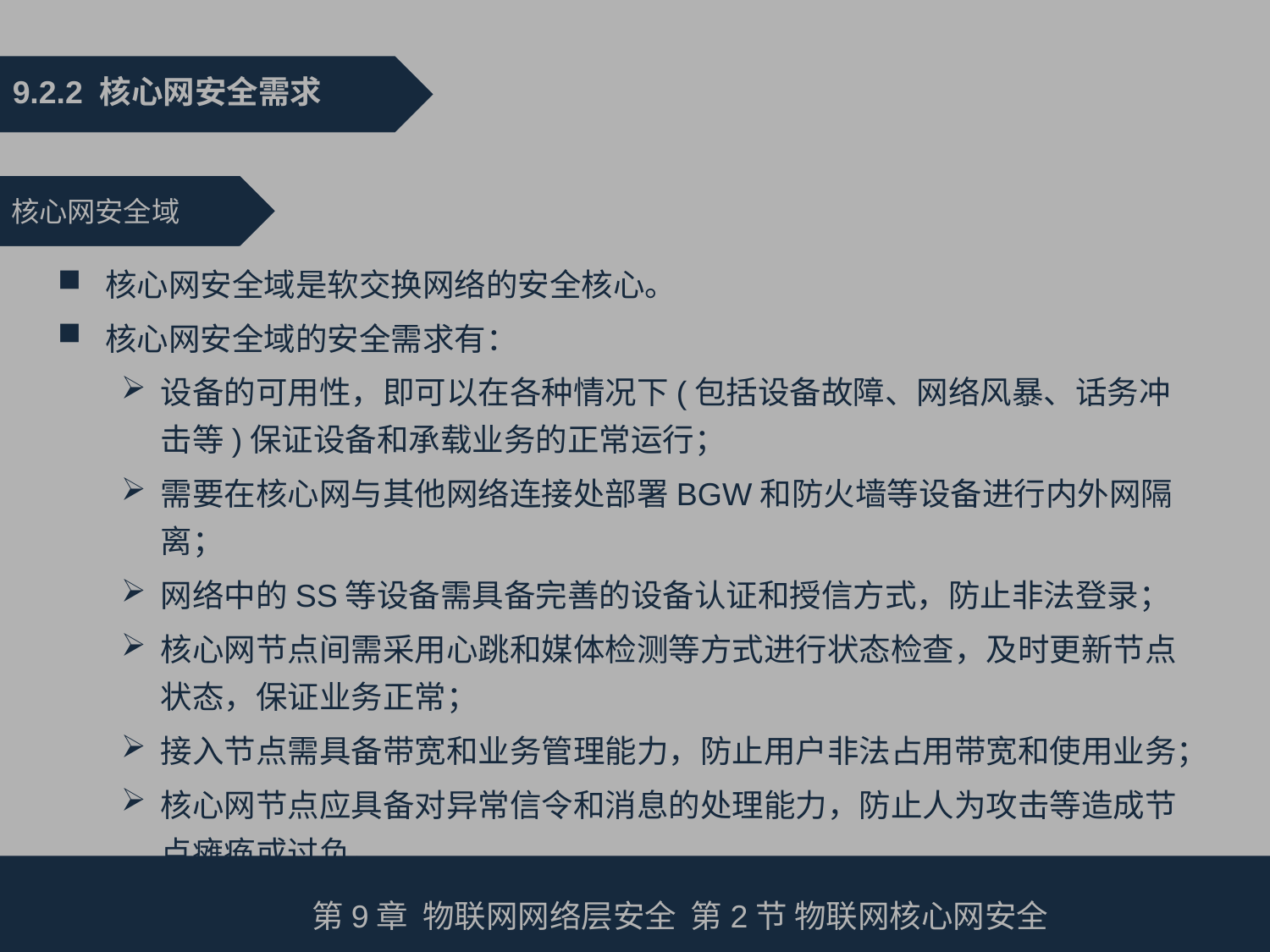

9.2.2 核心网安全需求
核心网安全域
核心网安全域是软交换网络的安全核心。
核心网安全域的安全需求有：
设备的可用性，即可以在各种情况下(包括设备故障、网络风暴、话务冲击等)保证设备和承载业务的正常运行；
需要在核心网与其他网络连接处部署BGW和防火墙等设备进行内外网隔离；
网络中的SS等设备需具备完善的设备认证和授信方式，防止非法登录；
核心网节点间需采用心跳和媒体检测等方式进行状态检查，及时更新节点状态，保证业务正常；
接入节点需具备带宽和业务管理能力，防止用户非法占用带宽和使用业务；
核心网节点应具备对异常信令和消息的处理能力，防止人为攻击等造成节点瘫痪或过负。
第9章  物联网网络层安全  第2节 物联网核心网安全